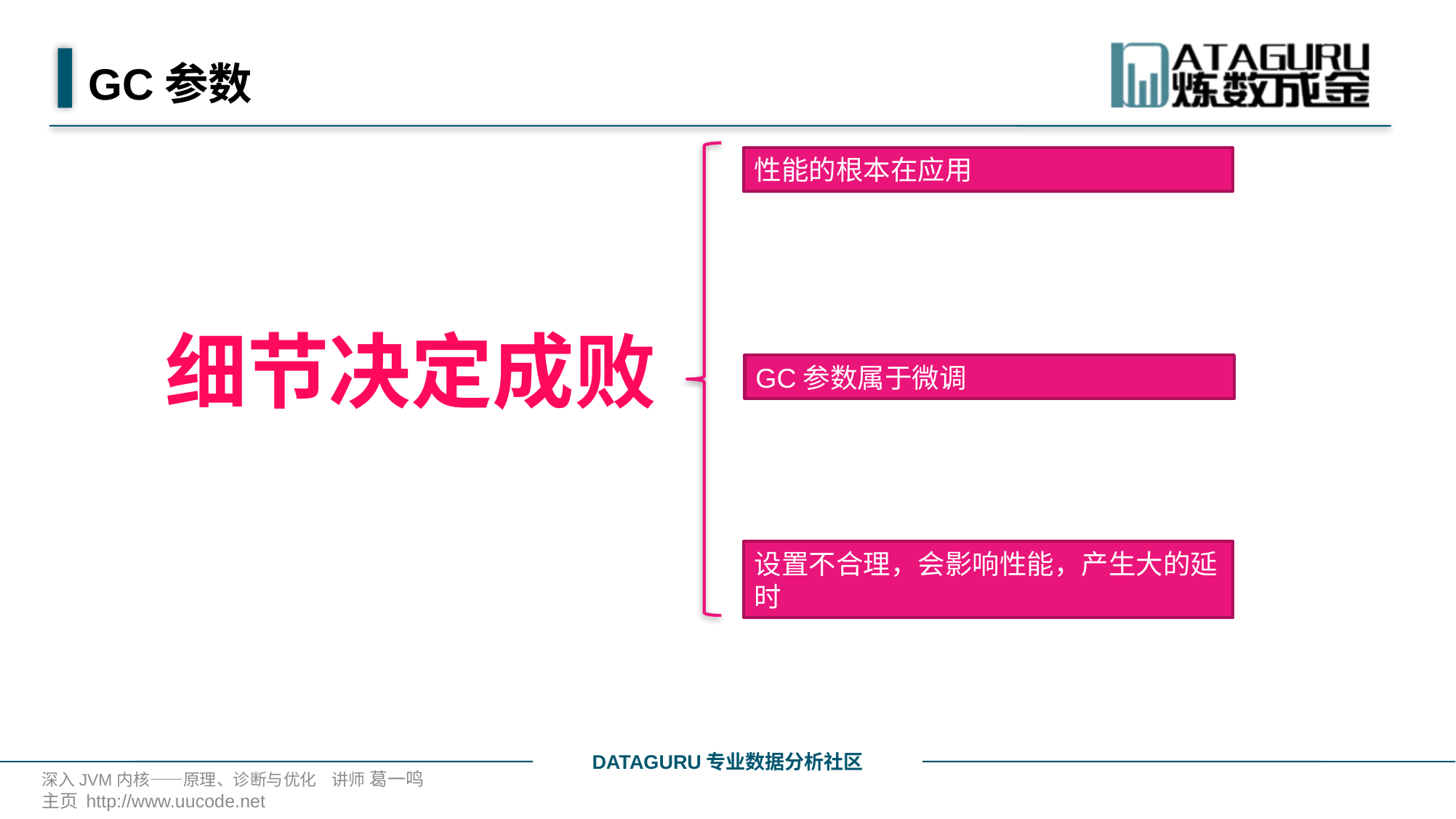

# GC参数

性能的根本在应用
细节决定成败
GC参数属于微调
设置不合理，会影响性能，产生大的延时